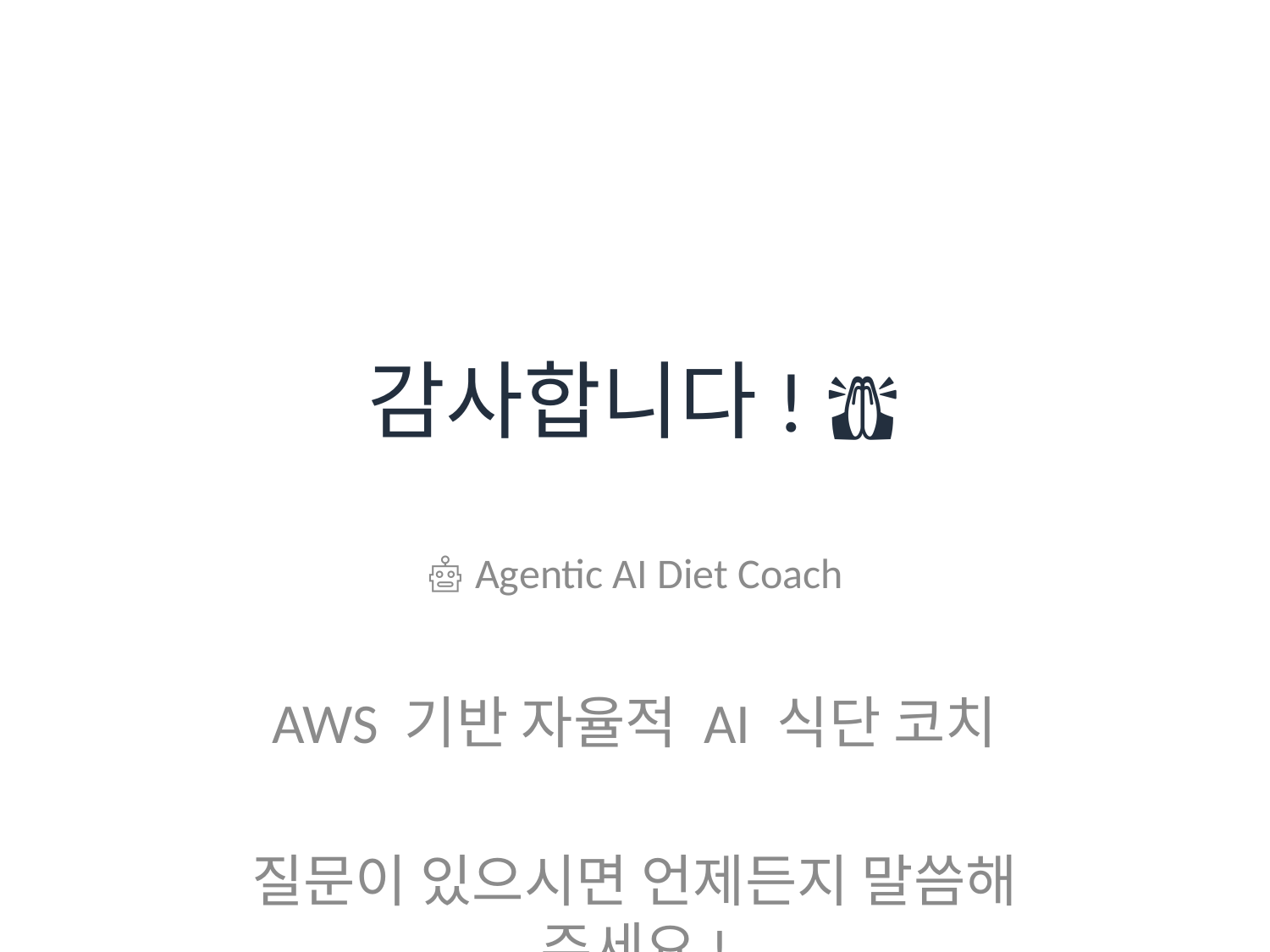

# 감사합니다! 🙏
🤖 Agentic AI Diet Coach

AWS 기반 자율적 AI 식단 코치

질문이 있으시면 언제든지 말씀해 주세요!